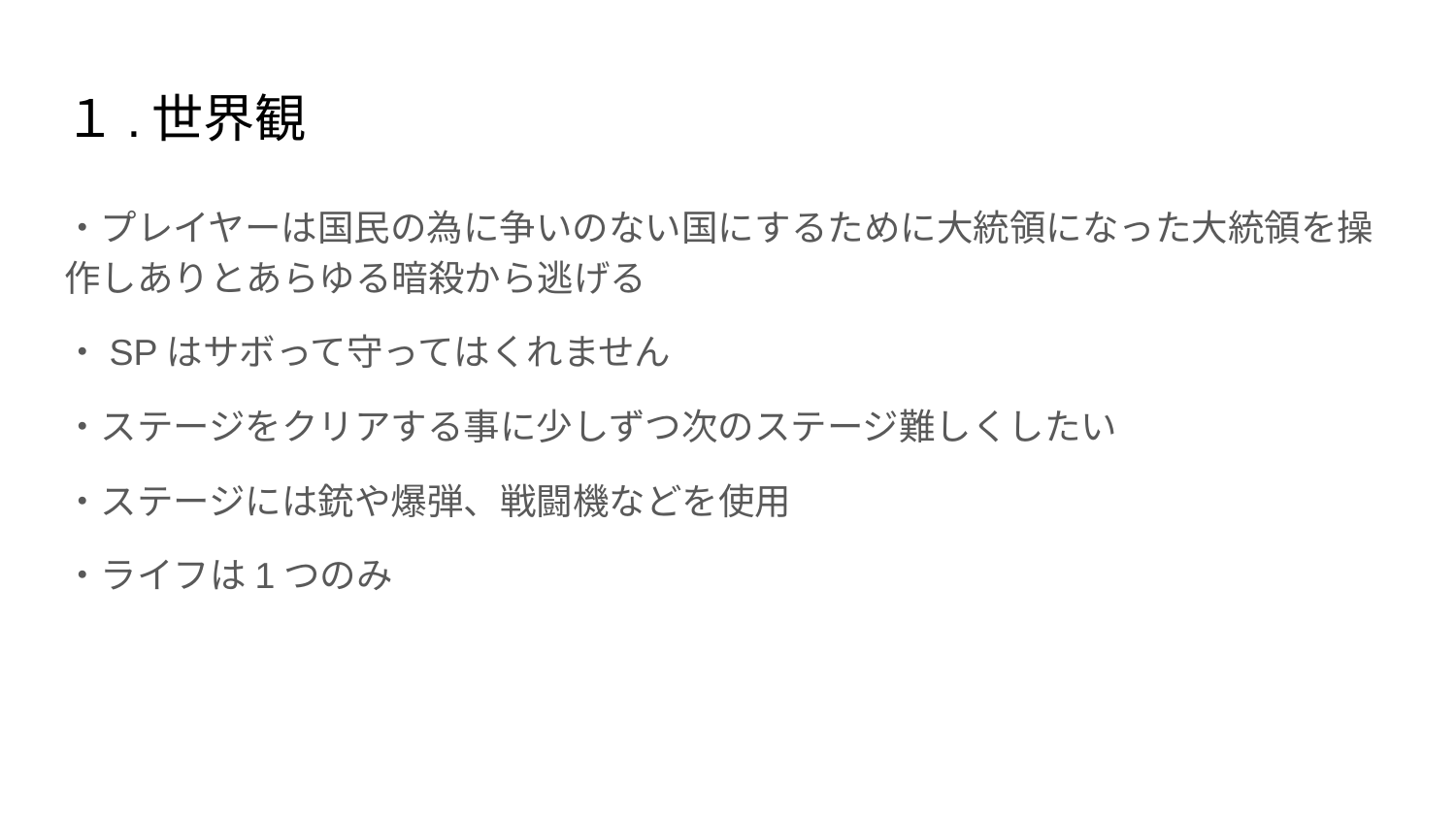

# １.世界観
・プレイヤーは国民の為に争いのない国にするために大統領になった大統領を操作しありとあらゆる暗殺から逃げる
・SPはサボって守ってはくれません
・ステージをクリアする事に少しずつ次のステージ難しくしたい
・ステージには銃や爆弾、戦闘機などを使用
・ライフは1つのみ